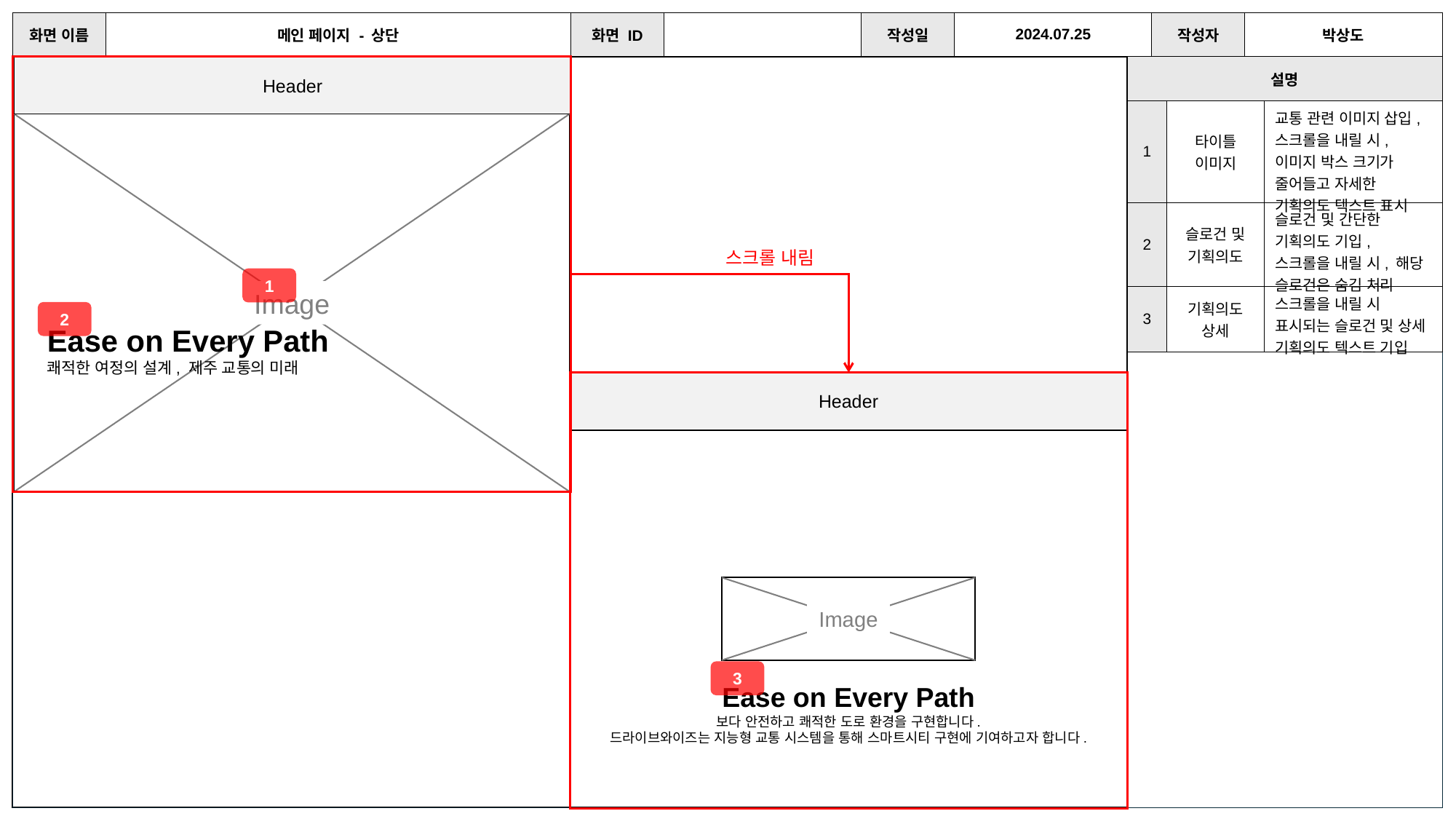

| 화면 이름 | 메인 페이지 - 상단 | 화면 ID |  | 작성일 | 2024.07.25 | 작성자 | 박상도 |
| --- | --- | --- | --- | --- | --- | --- | --- |

Header
| 설명 |  |  |
| --- | --- | --- |
| 1 | 타이틀 이미지 | 교통 관련 이미지 삽입, 스크롤을 내릴 시, 이미지 박스 크기가 줄어들고 자세한 기획의도 텍스트 표시 |
| 2 | 슬로건 및 기획의도 | 슬로건 및 간단한 기획의도 기입, 스크롤을 내릴 시, 해당 슬로건은 숨김 처리 |
| 3 | 기획의도 상세 | 스크롤을 내릴 시 표시되는 슬로건 및 상세 기획의도 텍스트 기입 |

Image
스크롤 내림
1
2
Ease on Every Path
쾌적한 여정의 설계, 제주 교통의 미래

Header

Image
3
Ease on Every Path
보다 안전하고 쾌적한 도로 환경을 구현합니다.
드라이브와이즈는 지능형 교통 시스템을 통해 스마트시티 구현에 기여하고자 합니다.